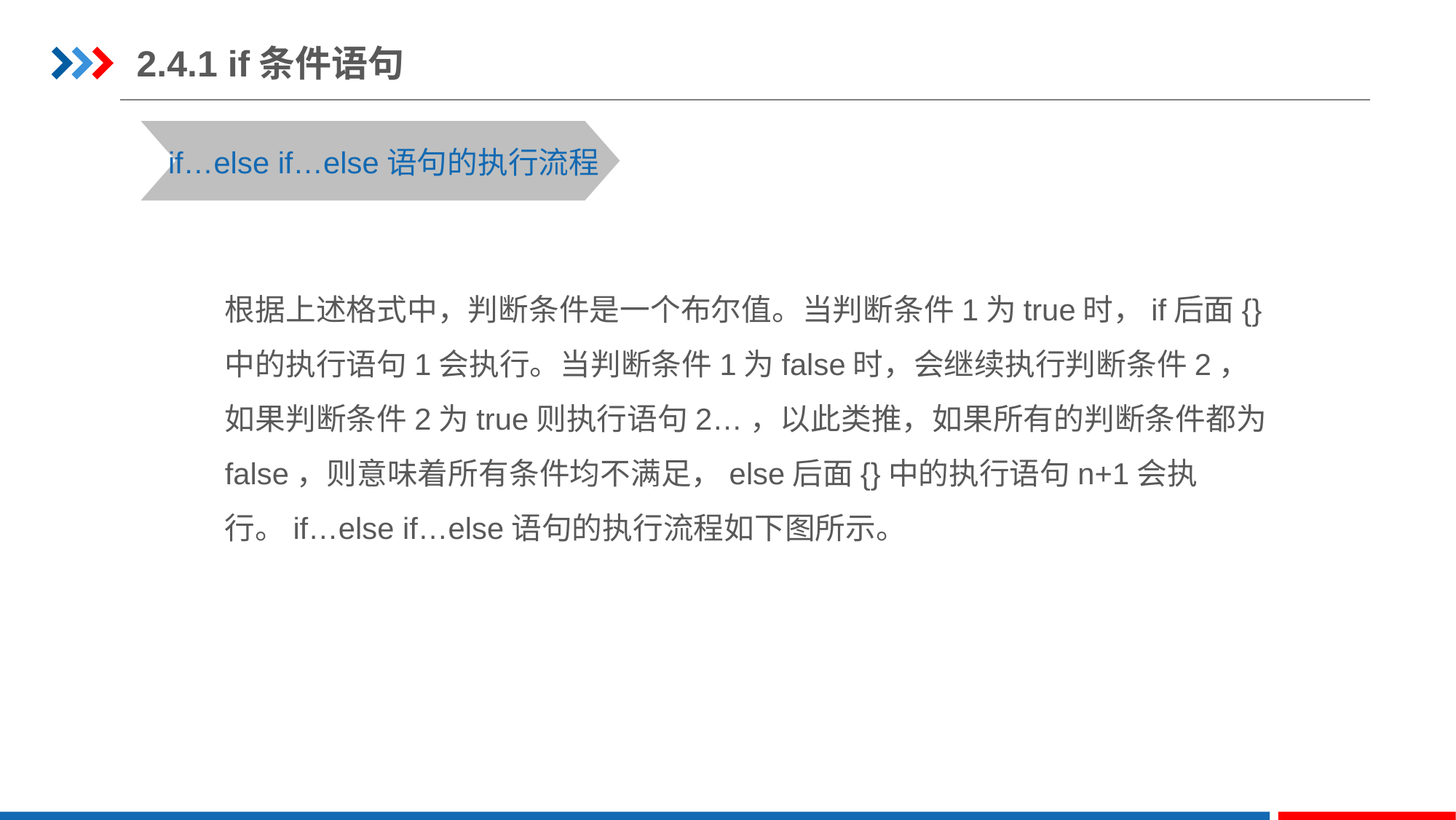

2.4.1 if条件语句

if…else if…else语句的执行流程
根据上述格式中，判断条件是一个布尔值。当判断条件1为true时，if后面{}中的执行语句1会执行。当判断条件1为false时，会继续执行判断条件2，如果判断条件2为true则执行语句2…，以此类推，如果所有的判断条件都为false，则意味着所有条件均不满足，else后面{}中的执行语句n+1会执行。if…else if…else语句的执行流程如下图所示。